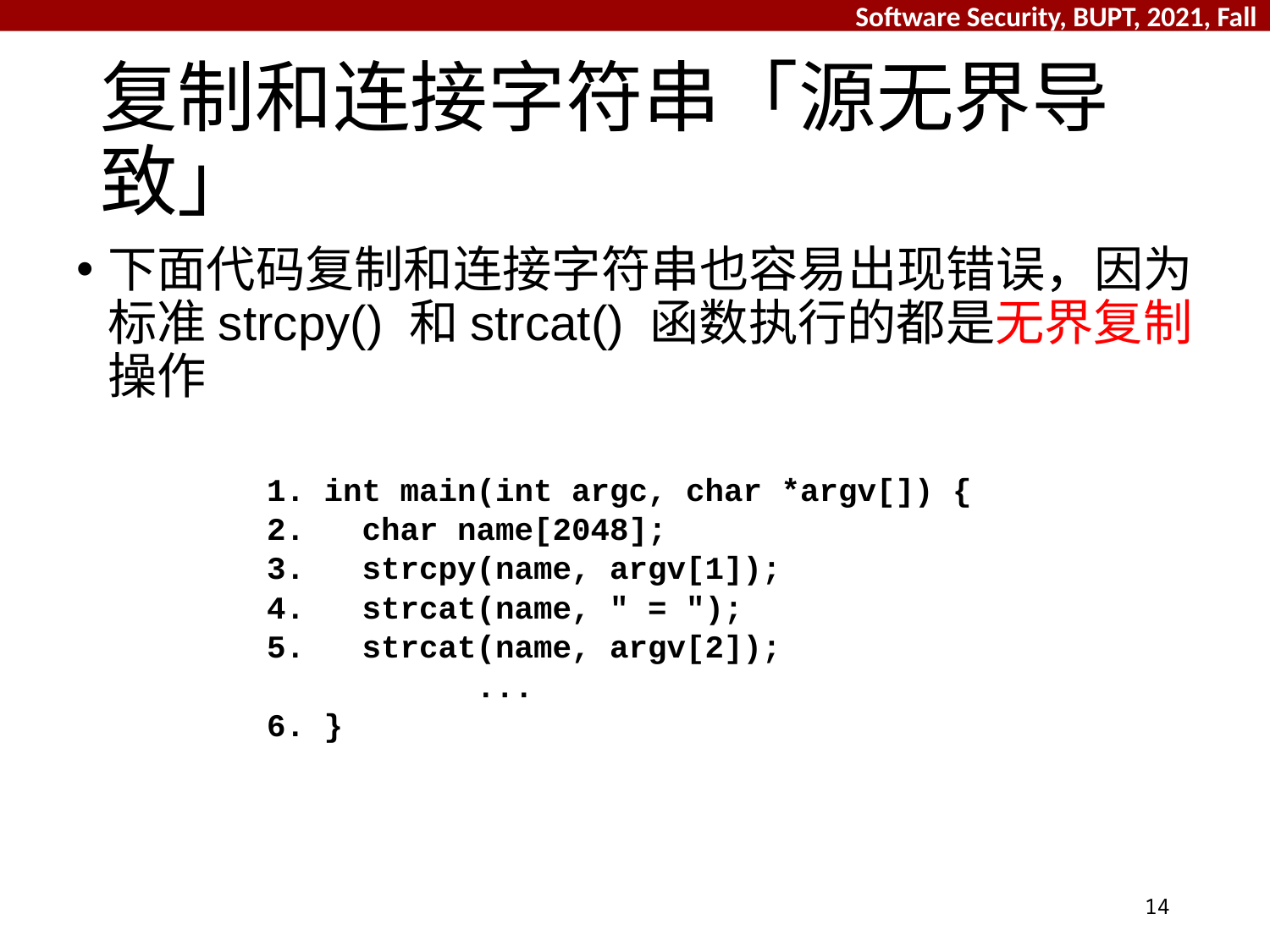

# 复制和连接字符串「源无界导致」
下面代码复制和连接字符串也容易出现错误，因为标准strcpy() 和strcat() 函数执行的都是无界复制操作

1. int main(int argc, char *argv[]) {
2.   char name[2048];
3.   strcpy(name, argv[1]);
4.   strcat(name, " = ");
5.   strcat(name, argv[2]);
           ...
6. }
14